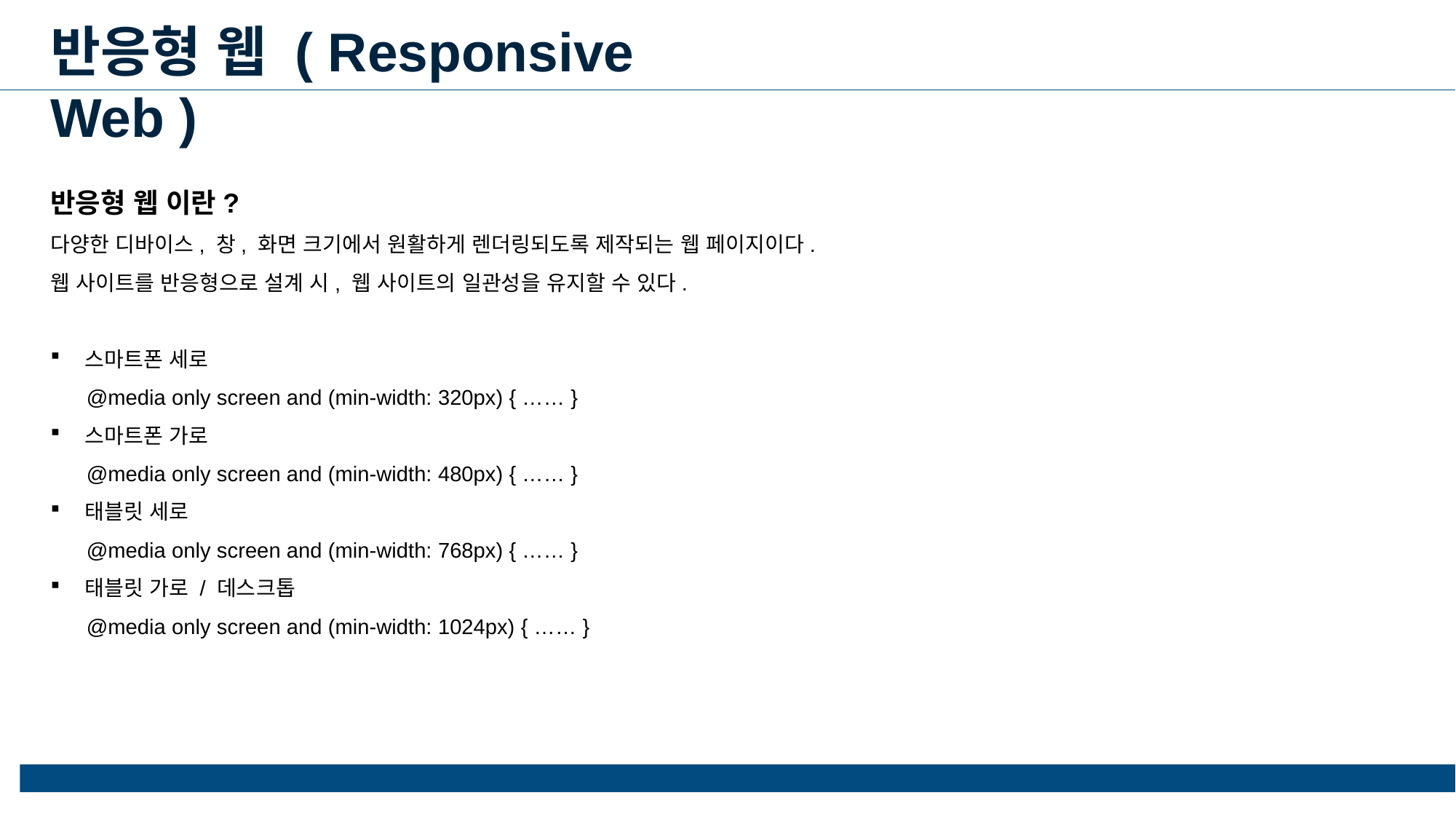

반응형 웹 ( Responsive Web )
반응형 웹 이란?
다양한 디바이스, 창, 화면 크기에서 원활하게 렌더링되도록 제작되는 웹 페이지이다.
웹 사이트를 반응형으로 설계 시, 웹 사이트의 일관성을 유지할 수 있다.

스마트폰 세로
      @media only screen and (min-width: 320px) { …… }
스마트폰 가로
      @media only screen and (min-width: 480px) { …… }
태블릿 세로
      @media only screen and (min-width: 768px) { …… }
태블릿 가로 / 데스크톱
      @media only screen and (min-width: 1024px) { …… }